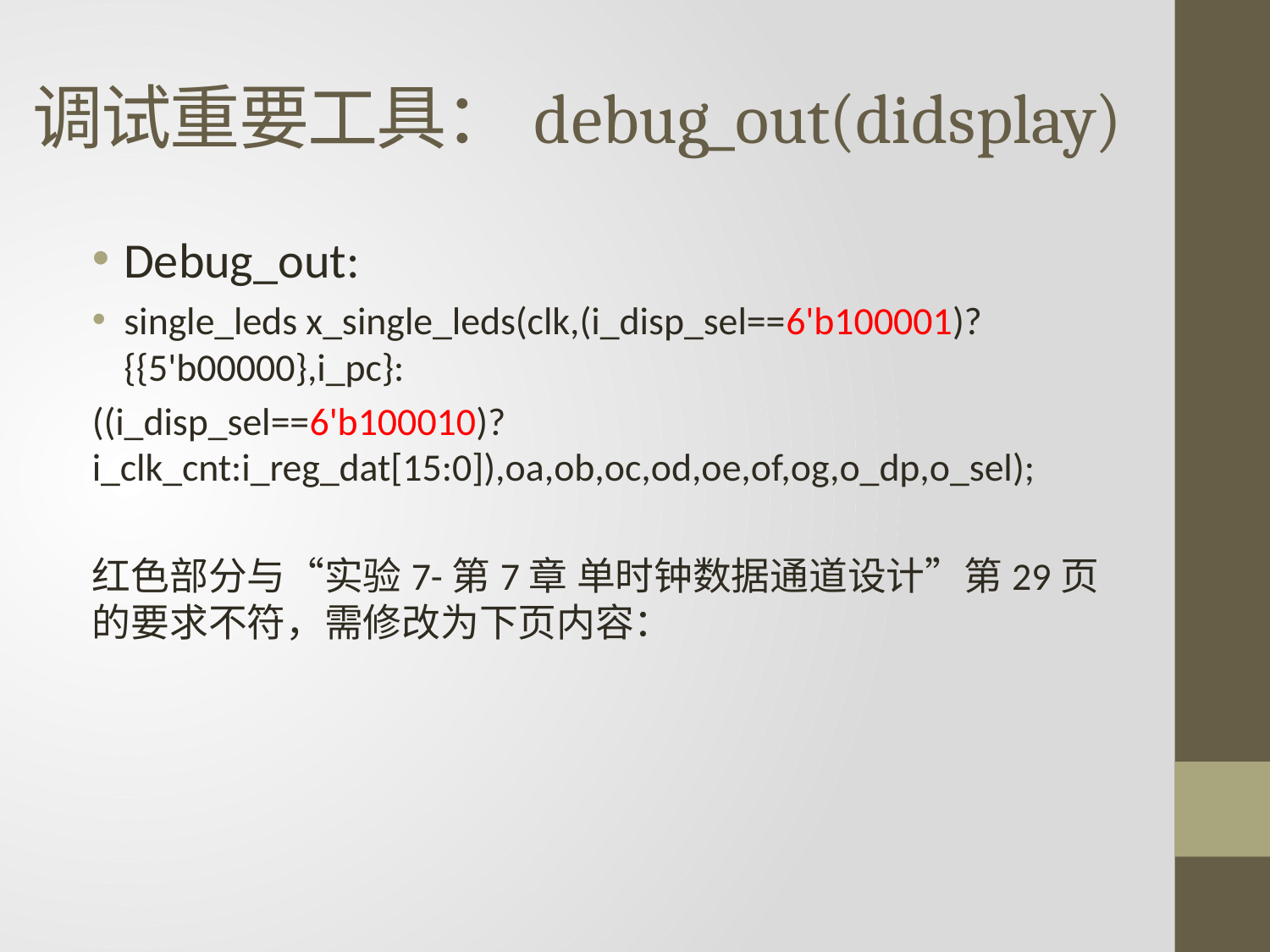

# 调试重要工具：debug_out(didsplay)
Debug_out:
single_leds x_single_leds(clk,(i_disp_sel==6'b100001)?{{5'b00000},i_pc}:
((i_disp_sel==6'b100010)?i_clk_cnt:i_reg_dat[15:0]),oa,ob,oc,od,oe,of,og,o_dp,o_sel);

红色部分与“实验7-第7章 单时钟数据通道设计”第29页的要求不符，需修改为下页内容：